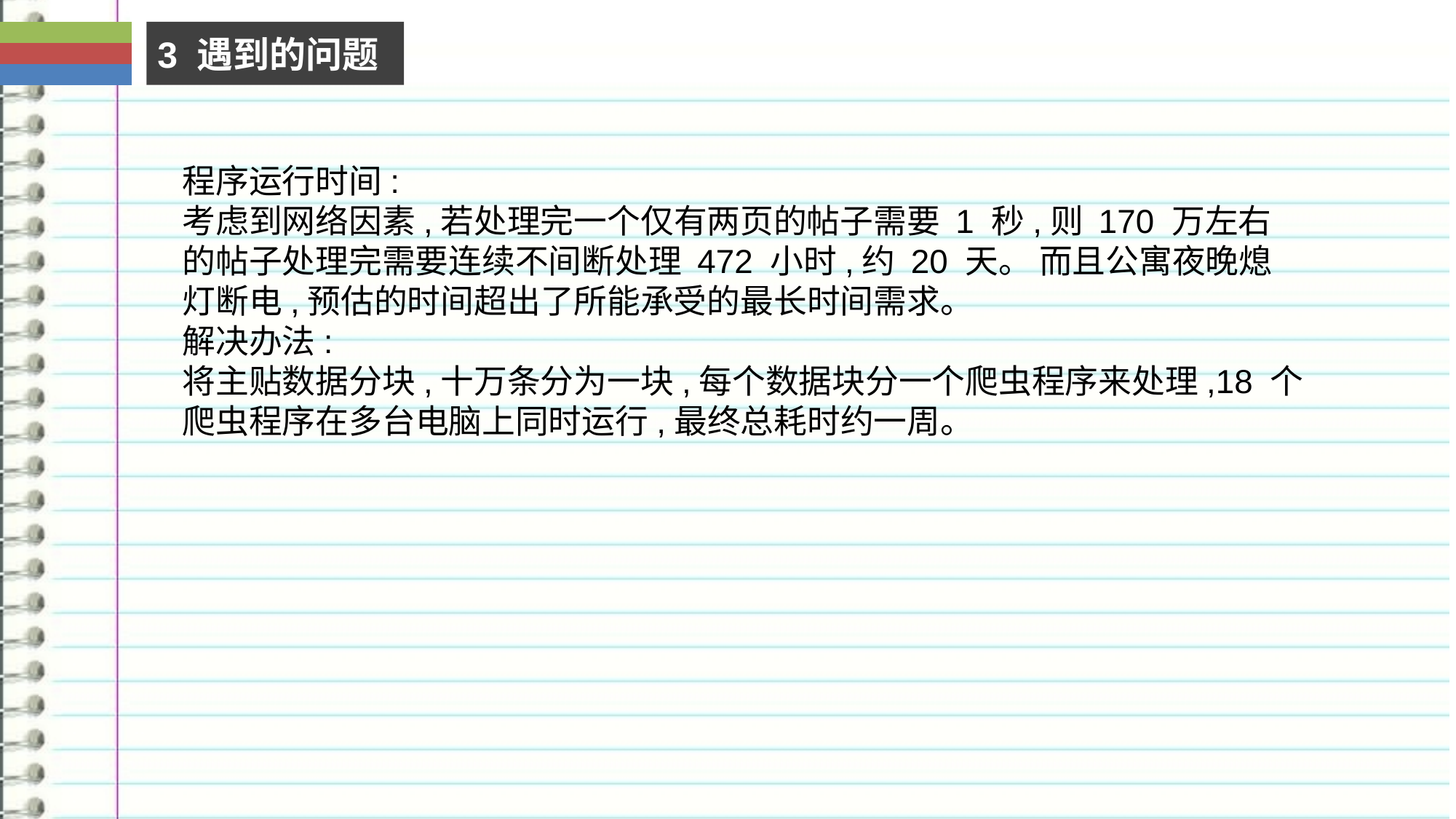

3 遇到的问题
程序运行时间:
考虑到网络因素,若处理完一个仅有两页的帖子需要 1 秒,则 170 万左右的帖子处理完需要连续不间断处理 472 小时,约 20 天。 而且公寓夜晚熄灯断电,预估的时间超出了所能承受的最长时间需求。
解决办法:
将主贴数据分块,十万条分为一块,每个数据块分一个爬虫程序来处理,18 个爬虫程序在多台电脑上同时运行,最终总耗时约一周。